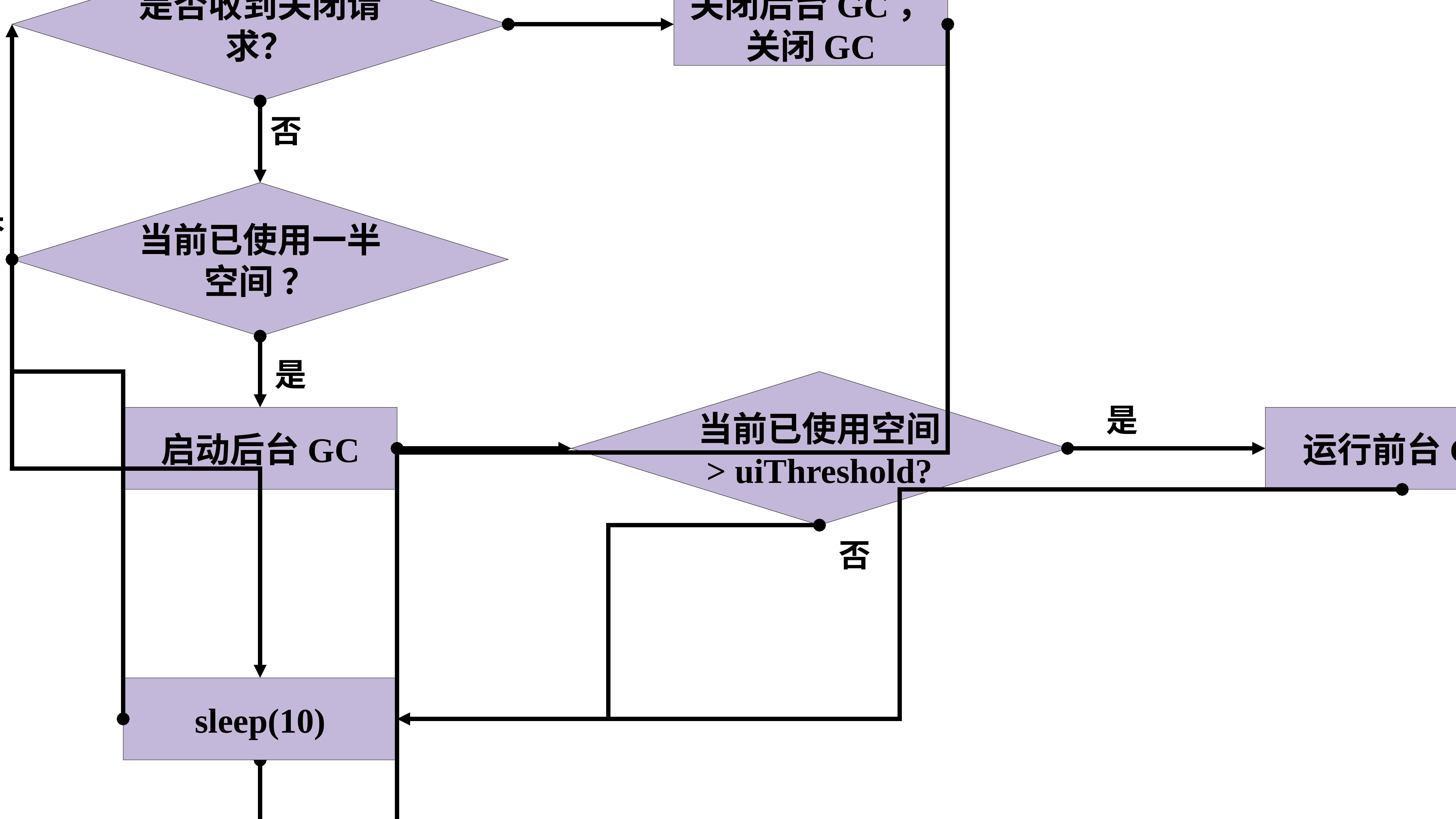

GC Listener
是否收到关闭请求？
关闭后台GC，
关闭GC
当前已使用一半空间 ？
当前已使用空间> uiThreshold?
启动后台GC
运行前台GC
sleep(10)
GC Listener End
否
否
是
否
是